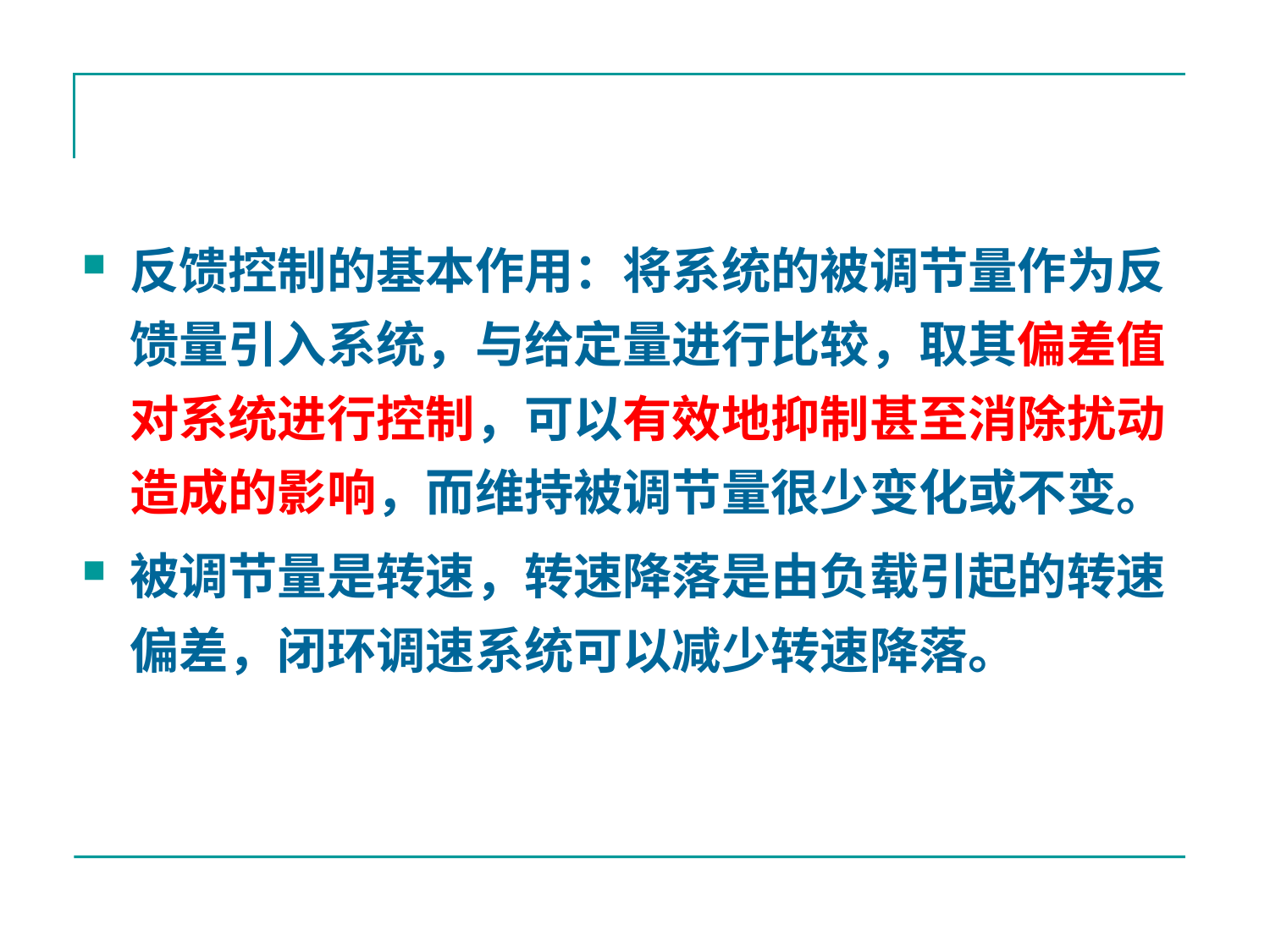

反馈控制的基本作用：将系统的被调节量作为反馈量引入系统，与给定量进行比较，取其偏差值对系统进行控制，可以有效地抑制甚至消除扰动造成的影响，而维持被调节量很少变化或不变。
被调节量是转速，转速降落是由负载引起的转速偏差，闭环调速系统可以减少转速降落。